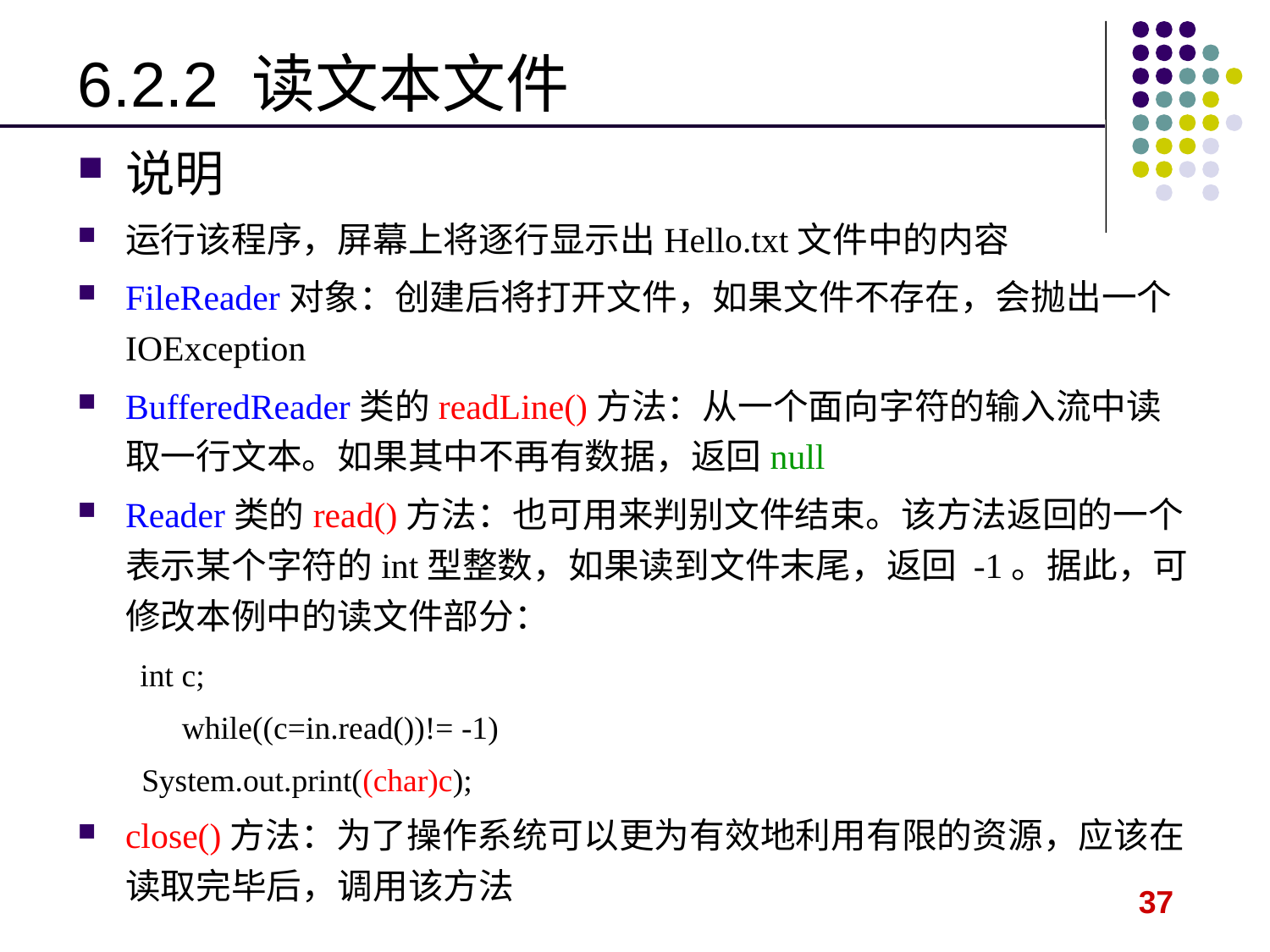

# 6.2.2 读文本文件
说明
运行该程序，屏幕上将逐行显示出Hello.txt文件中的内容
FileReader对象：创建后将打开文件，如果文件不存在，会抛出一个IOException
BufferedReader类的readLine()方法：从一个面向字符的输入流中读取一行文本。如果其中不再有数据，返回null
Reader类的read()方法：也可用来判别文件结束。该方法返回的一个表示某个字符的int型整数，如果读到文件末尾，返回 -1。据此，可修改本例中的读文件部分：
       int c;
       while((c=in.read())!= -1)
  System.out.print((char)c);
close()方法：为了操作系统可以更为有效地利用有限的资源，应该在读取完毕后，调用该方法